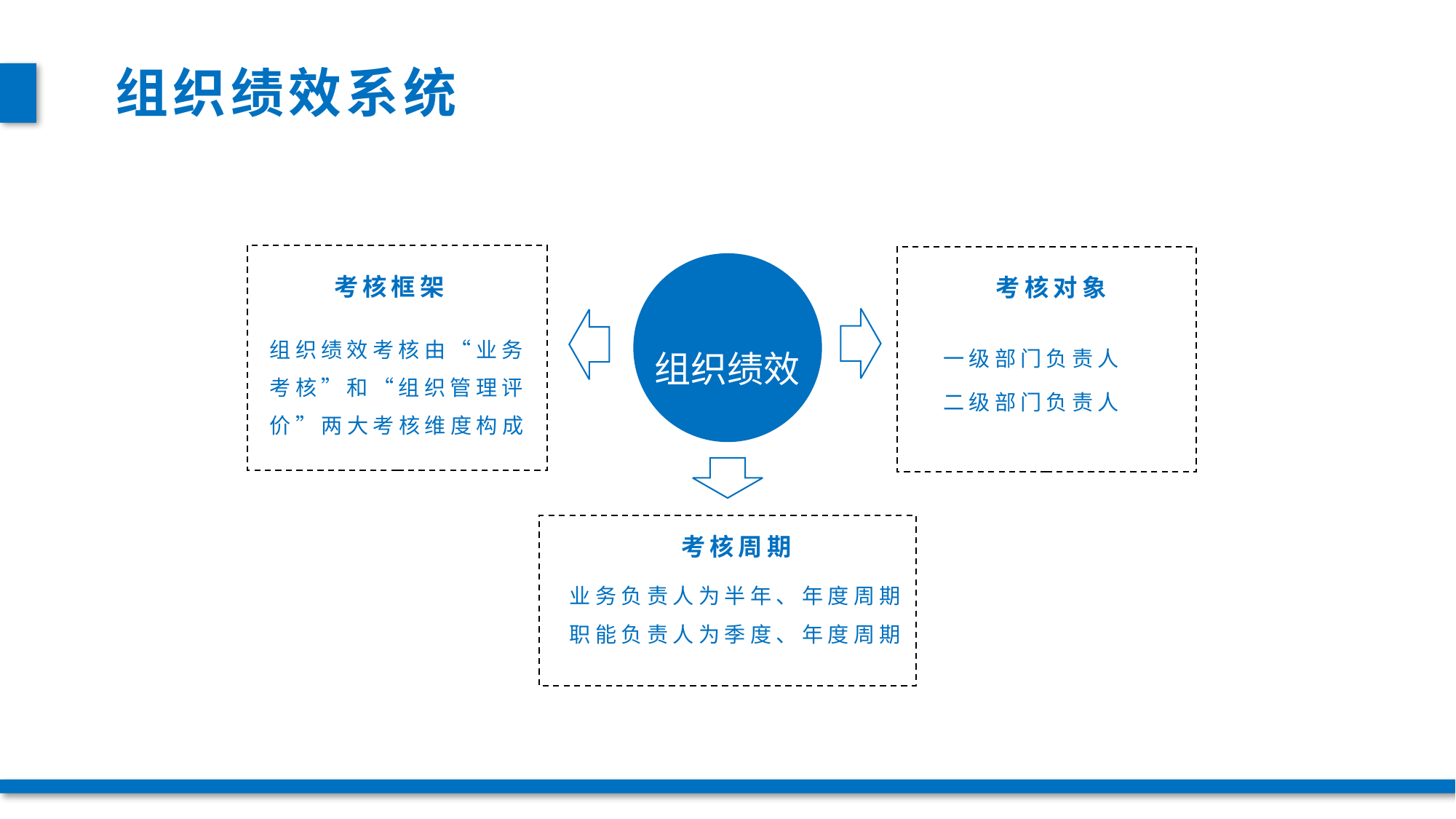

组织绩效系统

考核框架
考核对象

组织绩效
组织绩效考核由“业务考核”和“组织管理评价”两大考核维度构成

一级部门负责人
二级部门负责人

考核周期

业务负责人为半年、年度周期
职能负责人为季度、年度周期